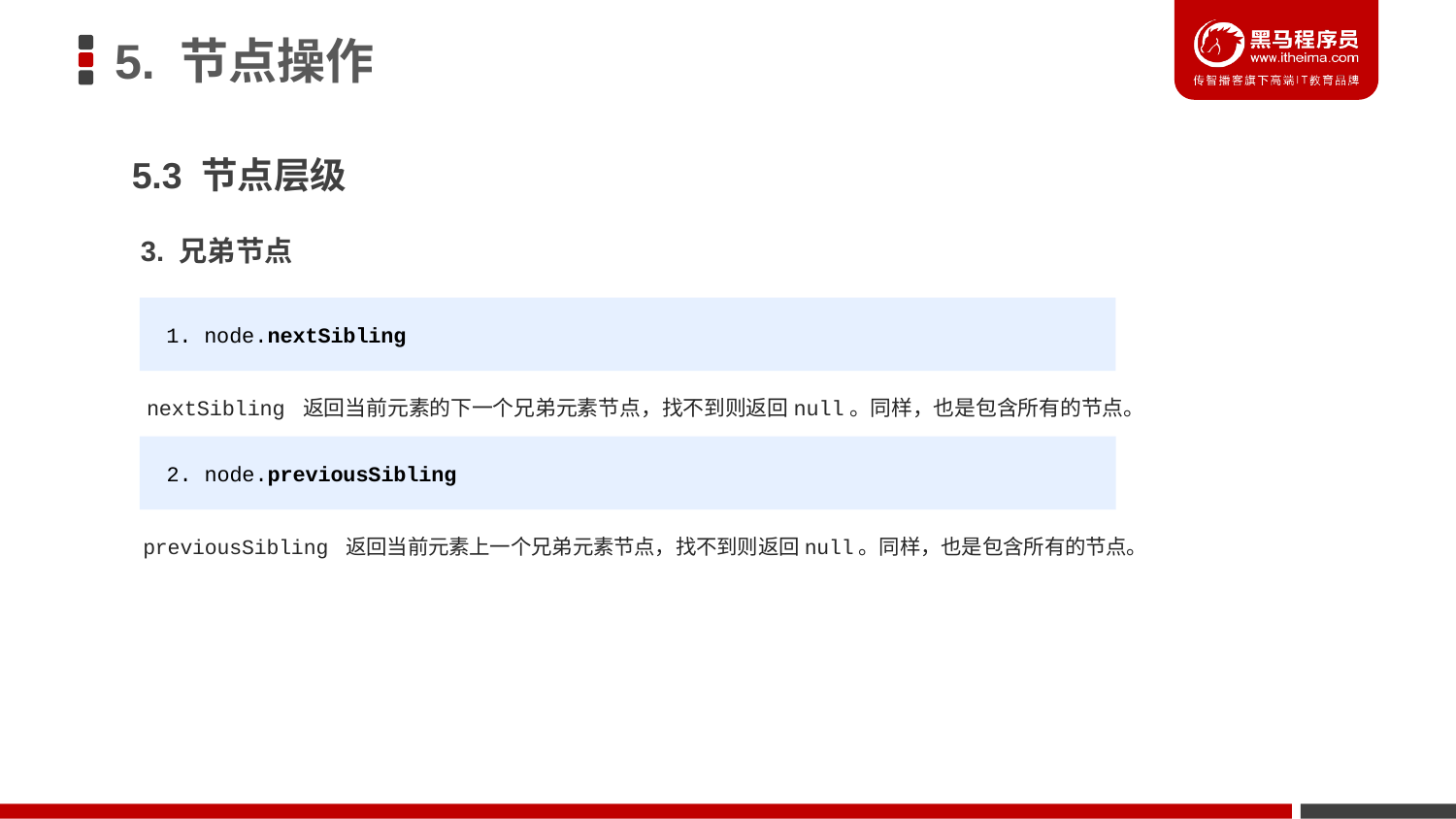

# 5. 节点操作
5.3 节点层级
3. 兄弟节点
 1. node.nextSibling
nextSibling 返回当前元素的下一个兄弟元素节点，找不到则返回null。同样，也是包含所有的节点。
 2. node.previousSibling
previousSibling 返回当前元素上一个兄弟元素节点，找不到则返回null。同样，也是包含所有的节点。